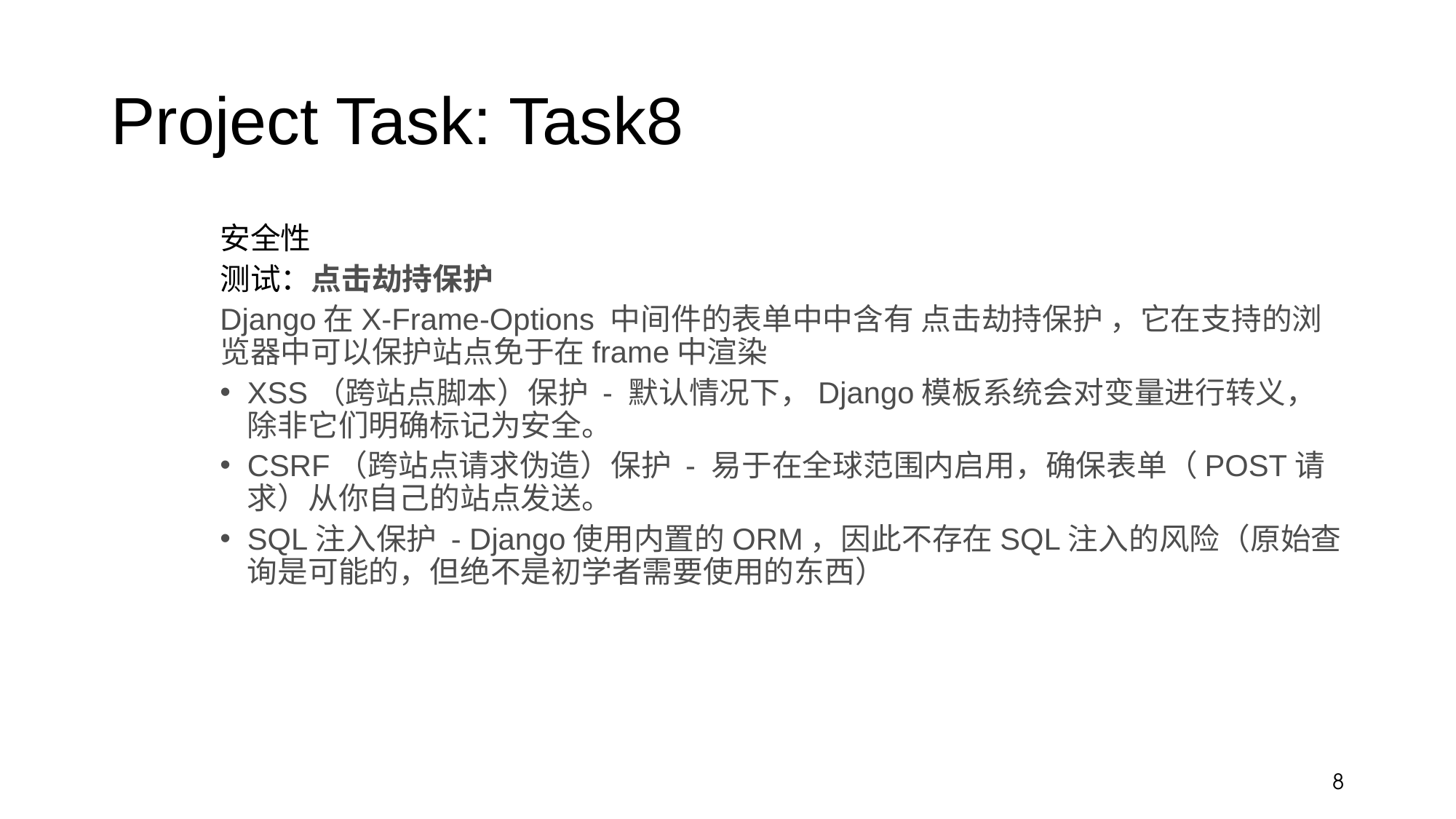

# Project Task: Task8
安全性
测试：点击劫持保护
Django在X-Frame-Options 中间件的表单中中含有 点击劫持保护 ，它在支持的浏览器中可以保护站点免于在frame中渲染
XSS（跨站点脚本）保护 - 默认情况下，Django模板系统会对变量进行转义，除非它们明确标记为安全。
CSRF（跨站点请求伪造）保护 - 易于在全球范围内启用，确保表单（POST请求）从你自己的站点发送。
SQL注入保护 - Django使用内置的ORM，因此不存在SQL注入的风险（原始查询是可能的，但绝不是初学者需要使用的东西）

8